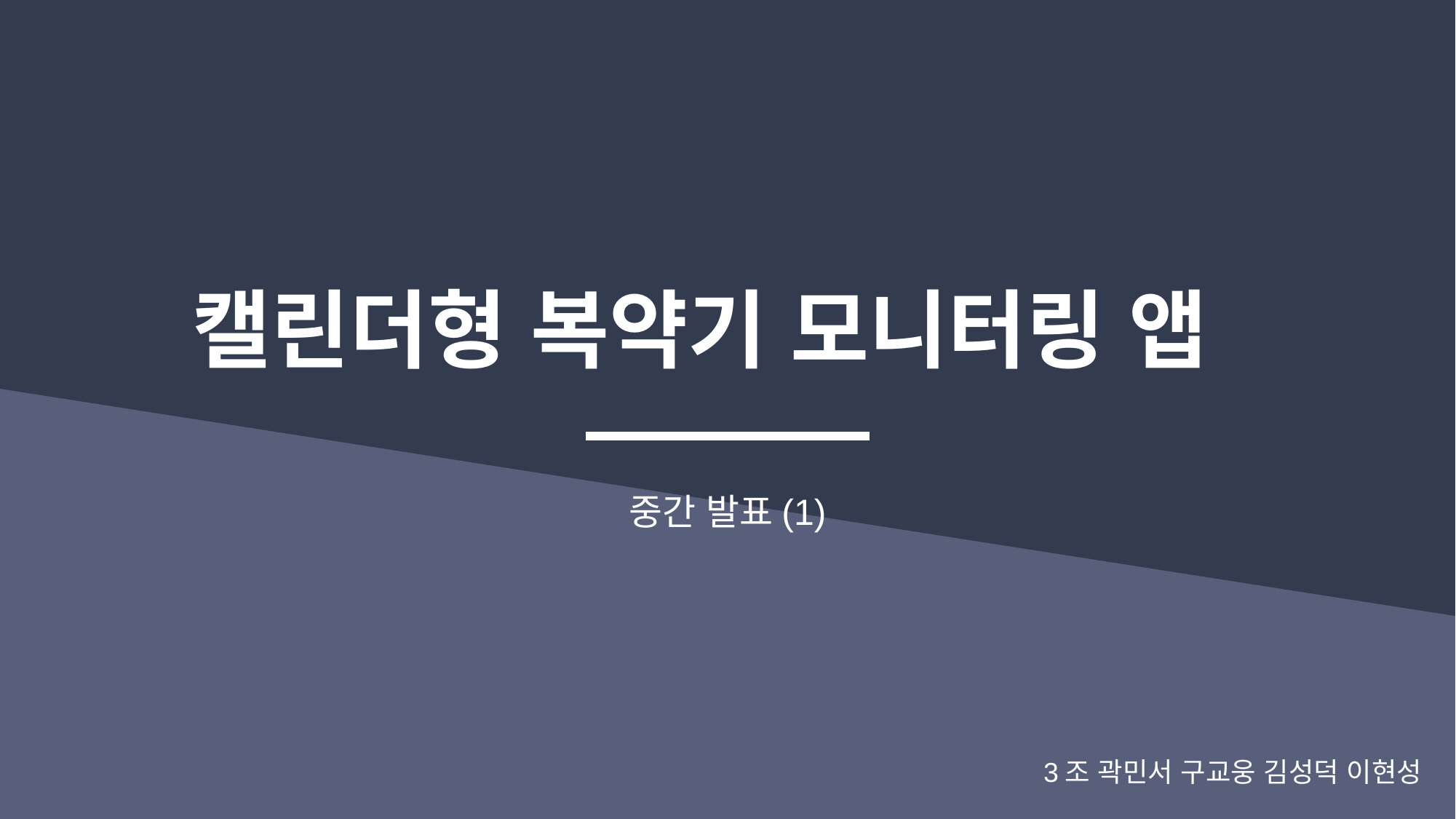

# 캘린더형 복약기 모니터링 앱

중간 발표(1)
3조 곽민서 구교웅 김성덕 이현성